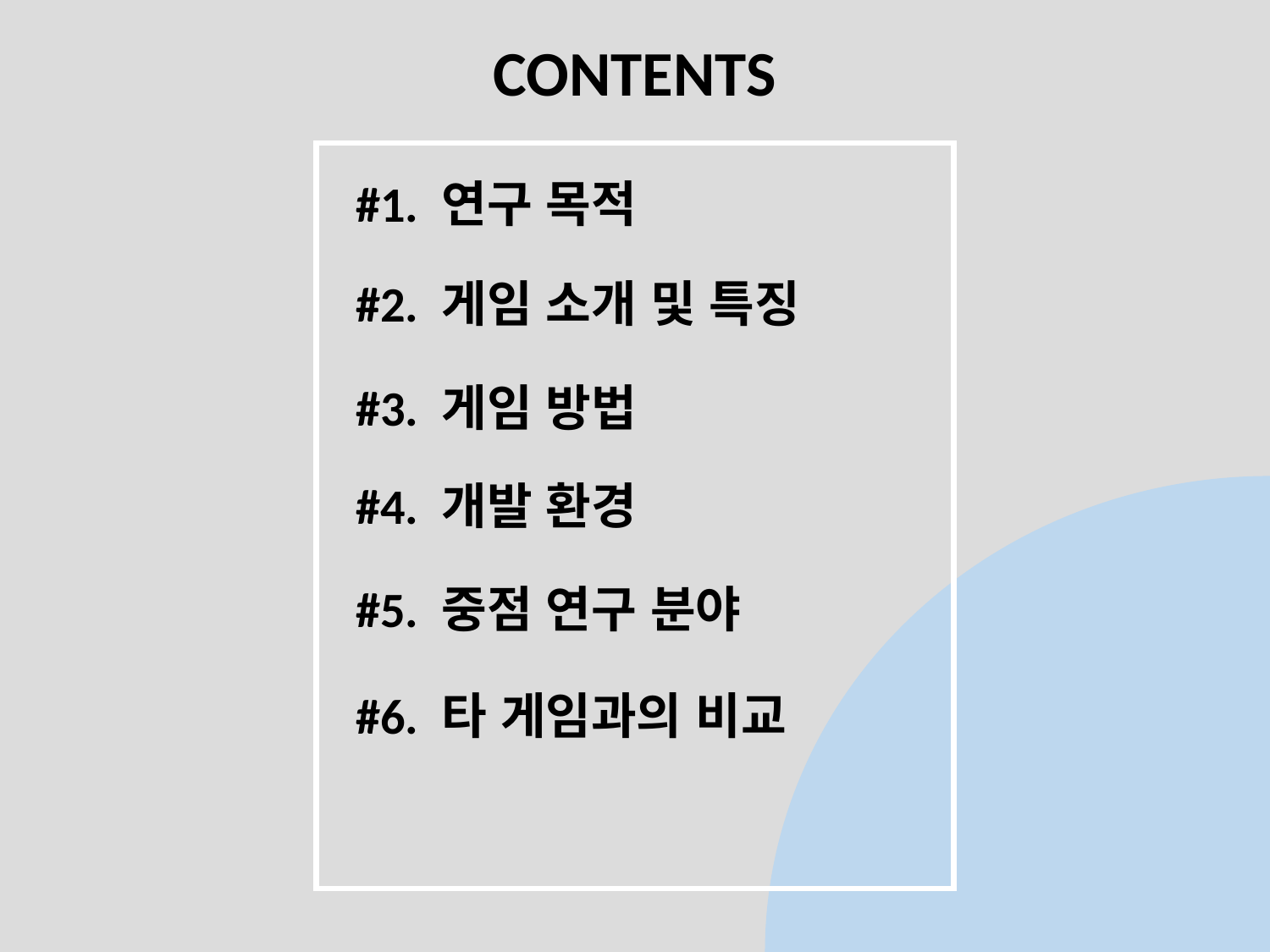

CONTENTS

#1. 연구 목적
#2. 게임 소개 및 특징
#3. 게임 방법
#4. 개발 환경
#5. 중점 연구 분야
#6. 타 게임과의 비교